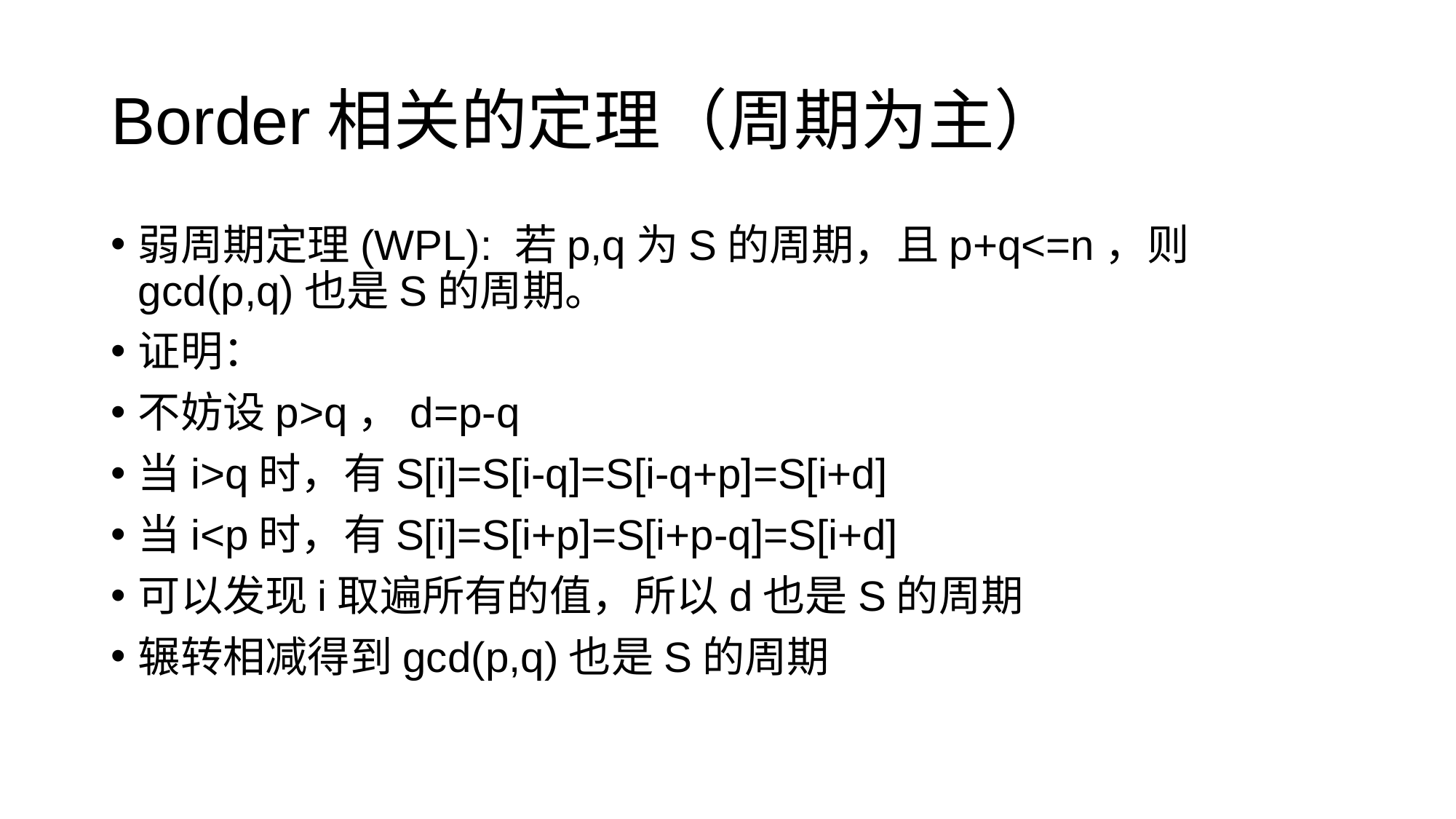

# Border相关的定理（周期为主）
弱周期定理(WPL): 若p,q为S的周期，且p+q<=n，则gcd(p,q)也是S的周期。
证明：
不妨设p>q，d=p-q
当i>q时，有S[i]=S[i-q]=S[i-q+p]=S[i+d]
当i<p时，有S[i]=S[i+p]=S[i+p-q]=S[i+d]
可以发现i取遍所有的值，所以d也是S的周期
辗转相减得到gcd(p,q)也是S的周期